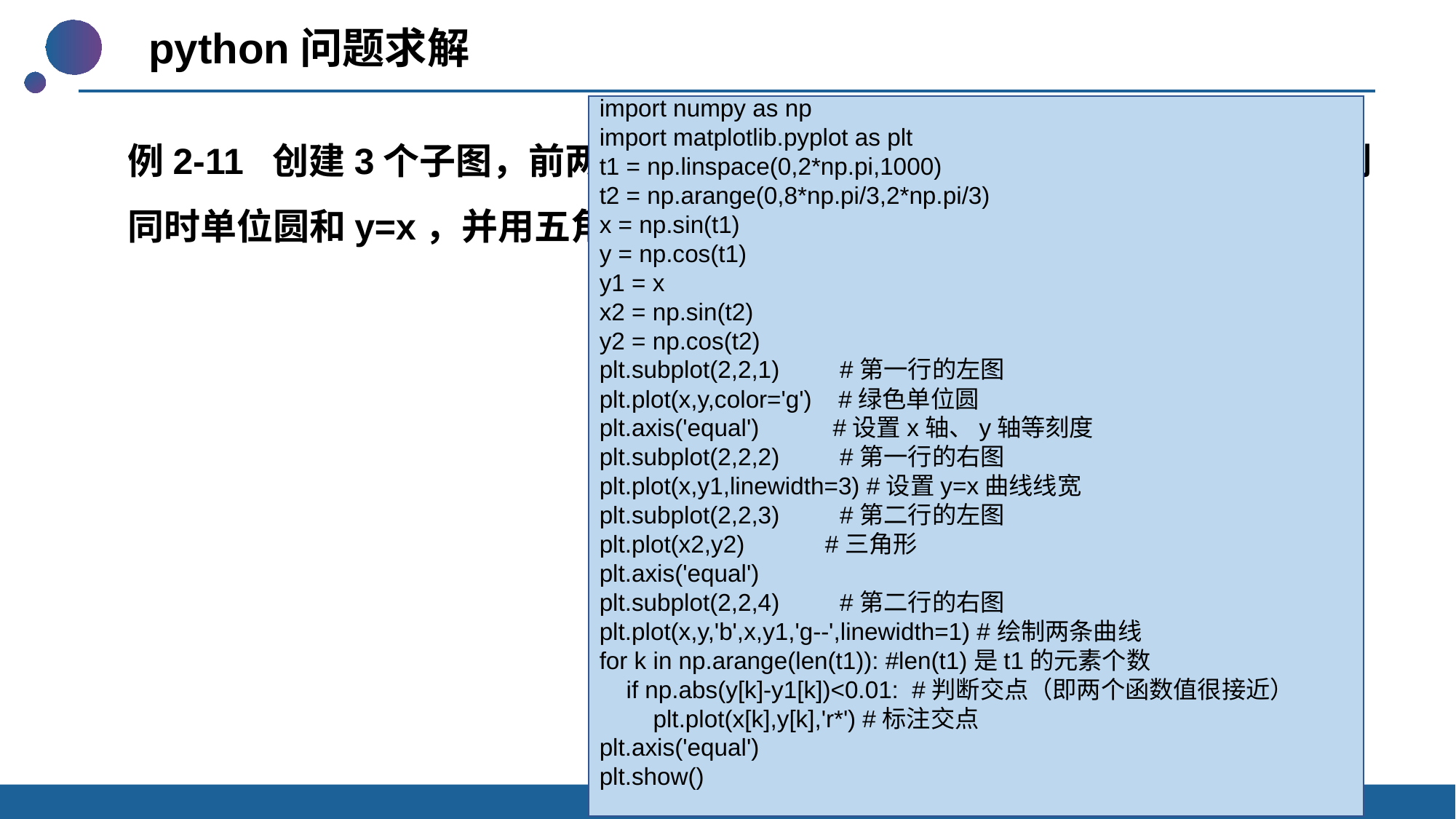

python问题求解

import numpy as np
import matplotlib.pyplot as plt
t1 = np.linspace(0,2*np.pi,1000)
t2 = np.arange(0,8*np.pi/3,2*np.pi/3)
x = np.sin(t1)
y = np.cos(t1)
y1 = x
x2 = np.sin(t2)
y2 = np.cos(t2)
plt.subplot(2,2,1)         #第一行的左图
plt.plot(x,y,color='g')    #绿色单位圆
plt.axis('equal')           #设置x轴、y轴等刻度
plt.subplot(2,2,2)         #第一行的右图
plt.plot(x,y1,linewidth=3) #设置y=x曲线线宽
plt.subplot(2,2,3)         #第二行的左图
plt.plot(x2,y2)            #三角形
plt.axis('equal')
plt.subplot(2,2,4)         #第二行的右图
plt.plot(x,y,'b',x,y1,'g--',linewidth=1) #绘制两条曲线
for k in np.arange(len(t1)): #len(t1)是t1的元素个数
    if np.abs(y[k]-y1[k])<0.01:  #判断交点（即两个函数值很接近）
        plt.plot(x[k],y[k],'r*') #标注交点
plt.axis('equal')
plt.show()

例2-11  创建3个子图，前两个子图分别绘制单位圆和y=x，第三个子图绘制同时单位圆和y=x，并用五角星标注交点。